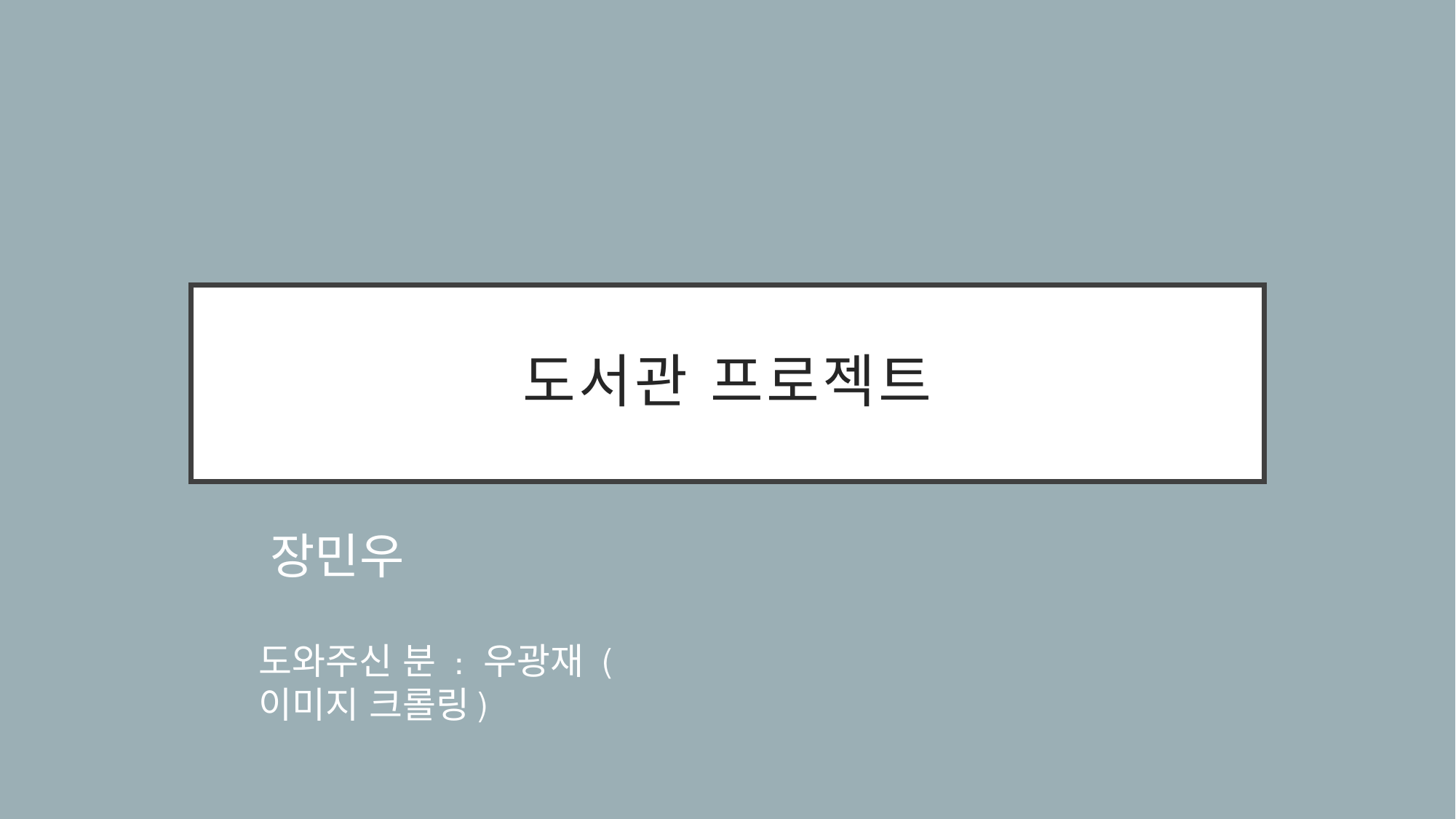

# 도서관 프로젝트
장민우
도와주신 분 : 우광재 (이미지 크롤링)